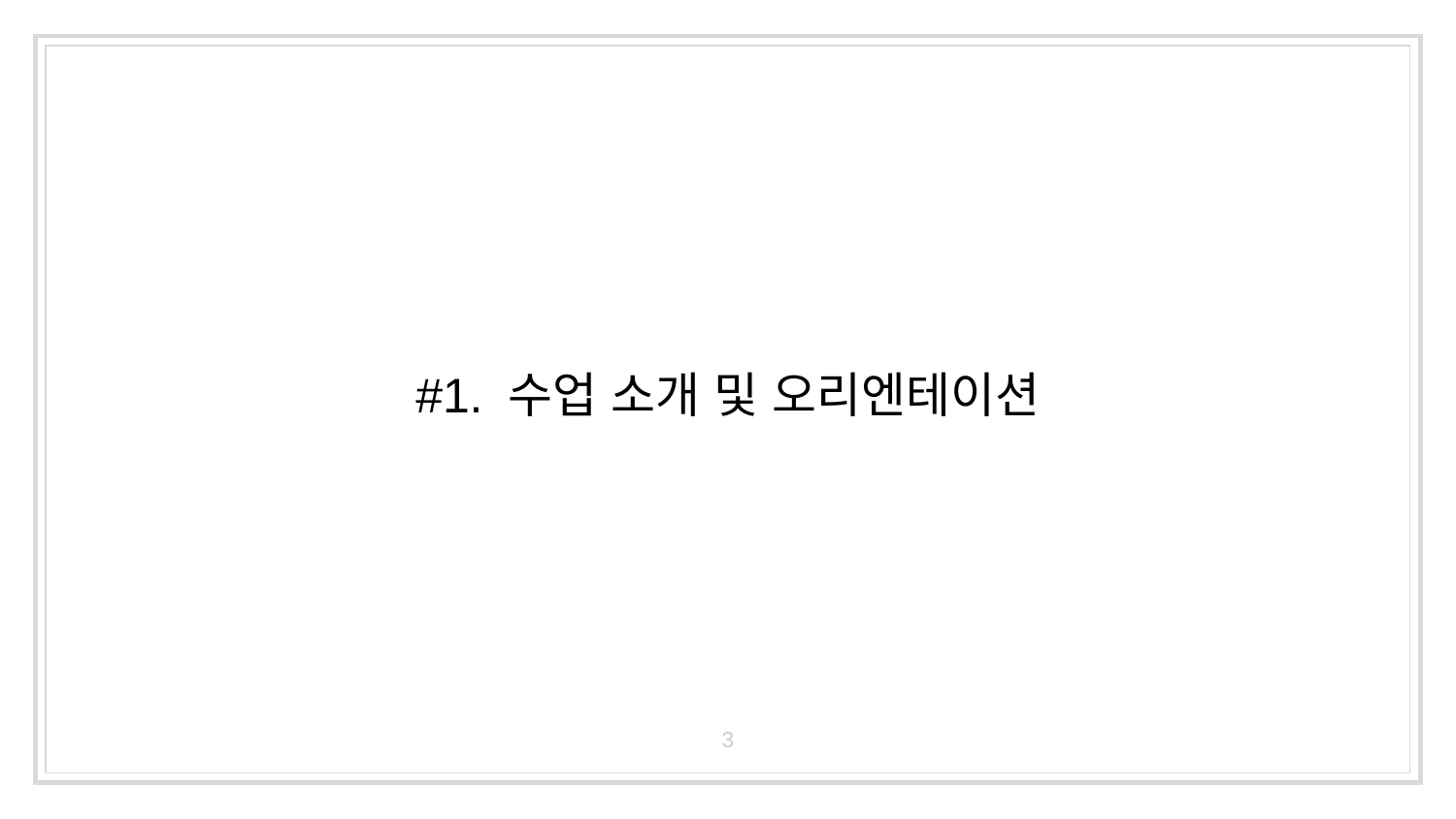

# #1. 수업 소개 및 오리엔테이션
3